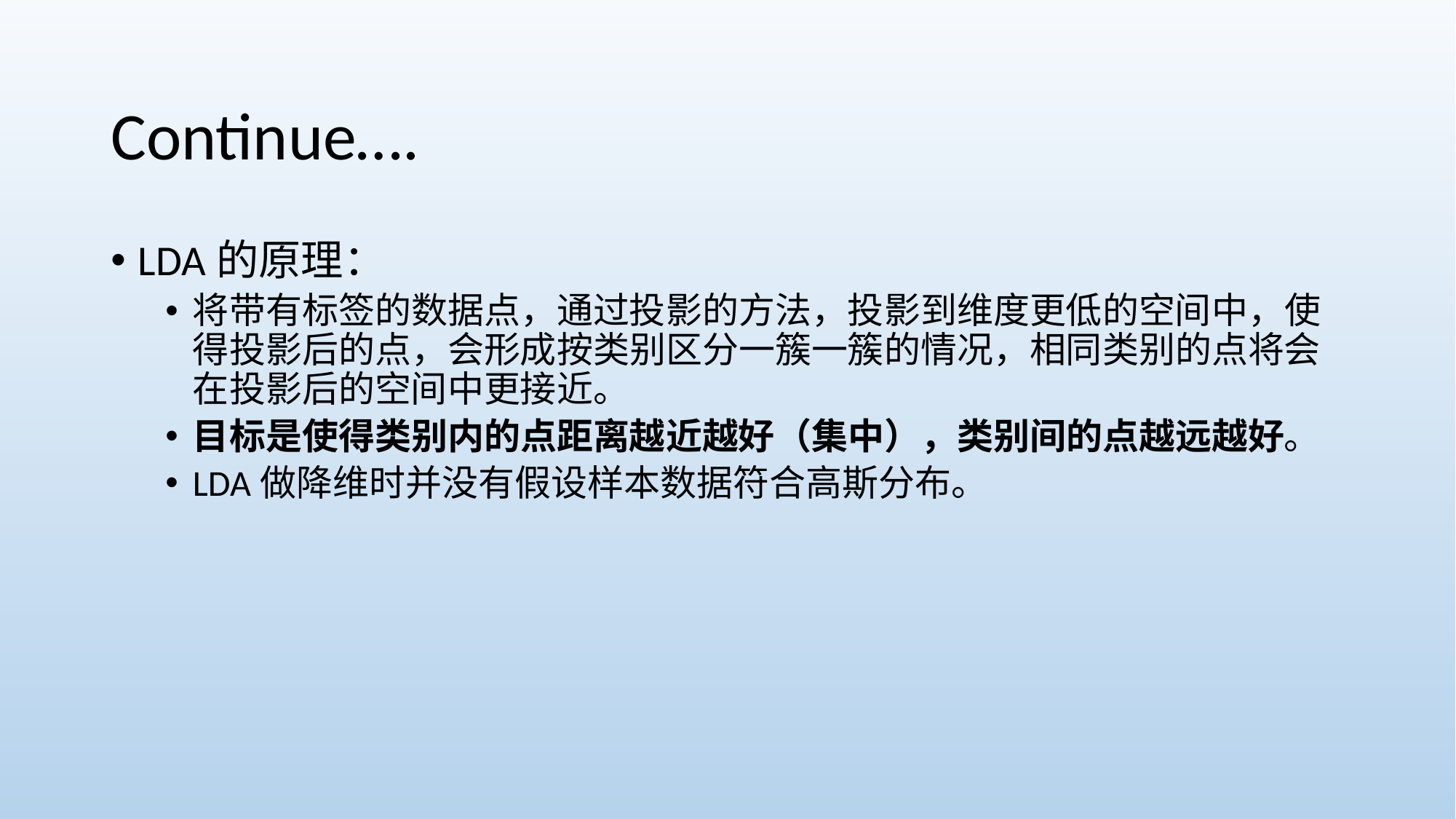

# Continue….
LDA的原理：
将带有标签的数据点，通过投影的方法，投影到维度更低的空间中，使得投影后的点，会形成按类别区分一簇一簇的情况，相同类别的点将会在投影后的空间中更接近。
目标是使得类别内的点距离越近越好（集中），类别间的点越远越好。
LDA做降维时并没有假设样本数据符合高斯分布。